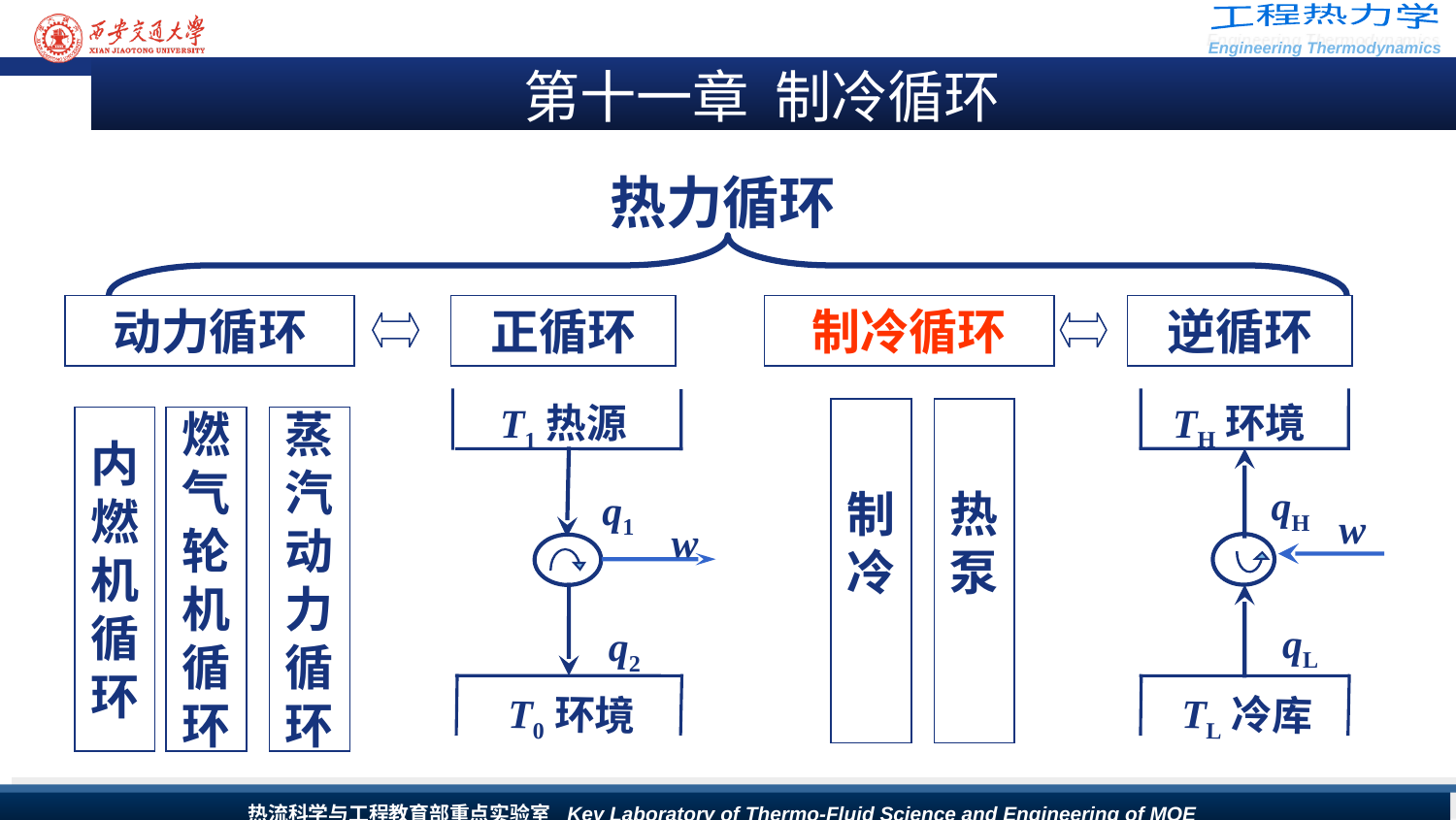

第十一章  制冷循环
热力循环
动力循环
正循环
制冷循环
逆循环

T1热源

q1
w

q2

T0环境

TH环境

制
冷

热
泵

内
燃
机
循
环
燃
气
轮
机
循
环
蒸
汽
动
力
循
环

qH
w

qL

TL冷库